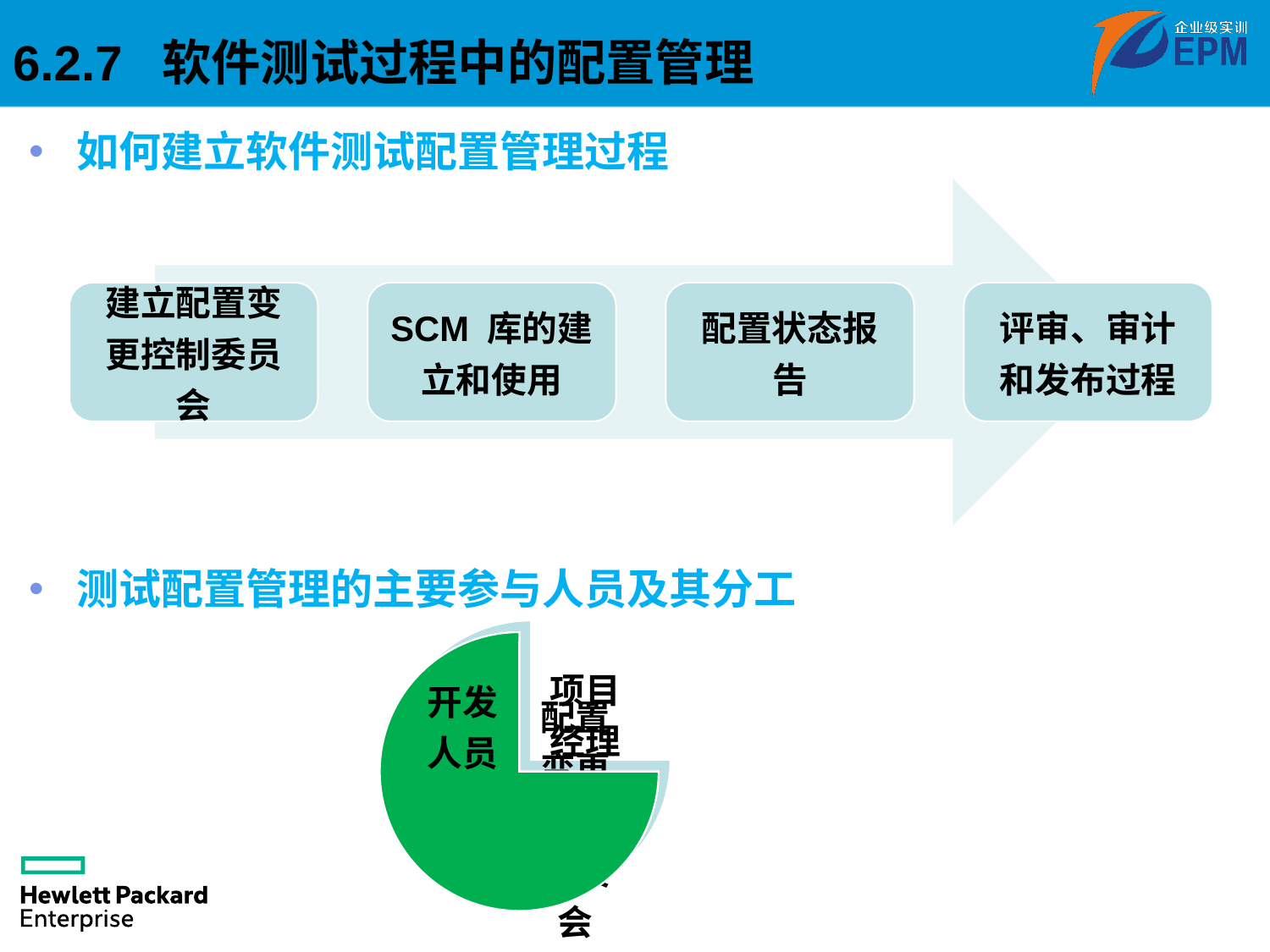

6.2.7  软件测试过程中的配置管理
如何建立软件测试配置管理过程

测试配置管理的主要参与人员及其分工

建立配置变更控制委员会
SCM 库的建立和使用
配置状态报告
评审、审计和发布过程
配置变更控制委员会
配置管理员
开发人员